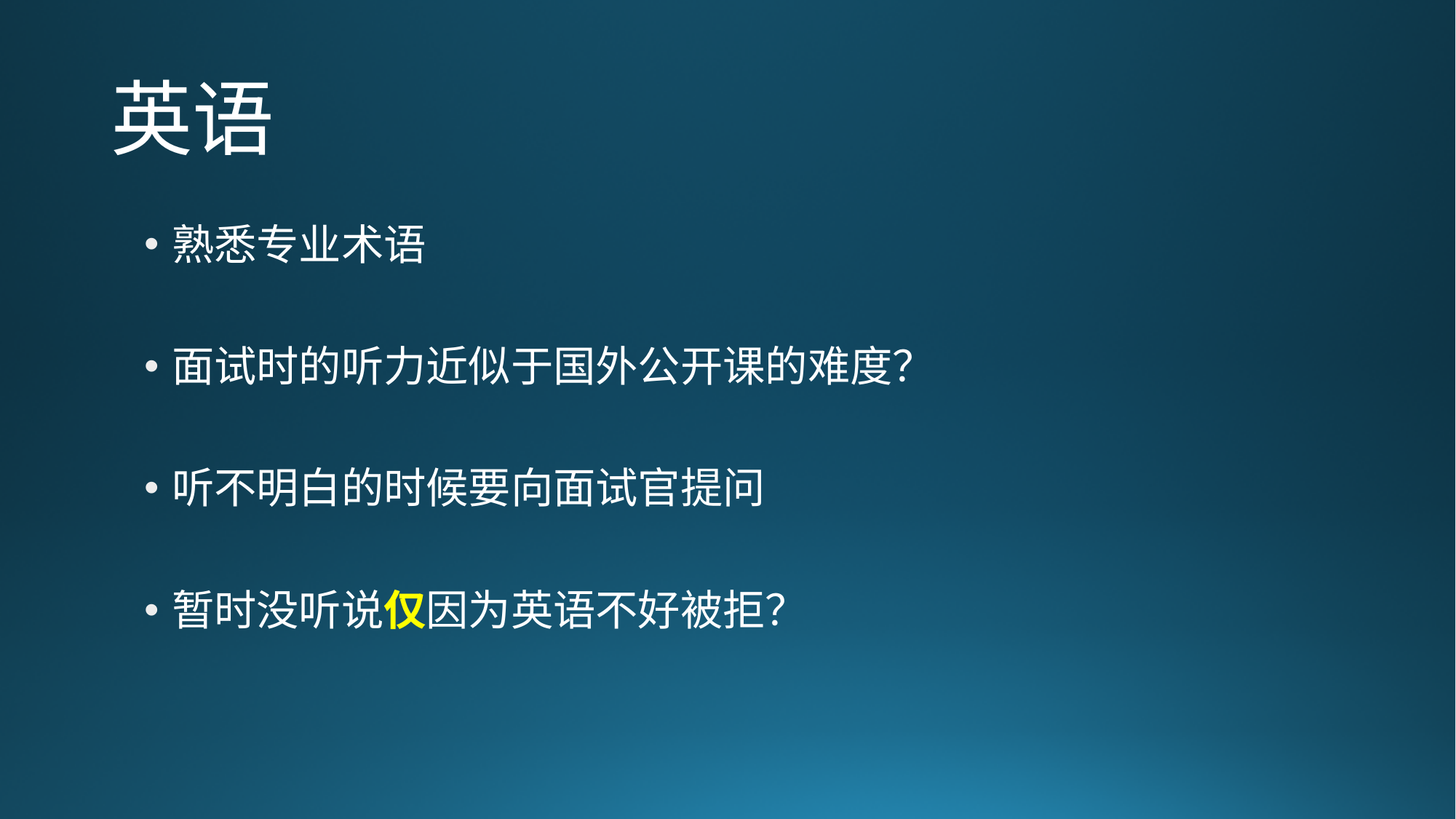

# 英语
熟悉专业术语

面试时的听力近似于国外公开课的难度？

听不明白的时候要向面试官提问

暂时没听说仅因为英语不好被拒？